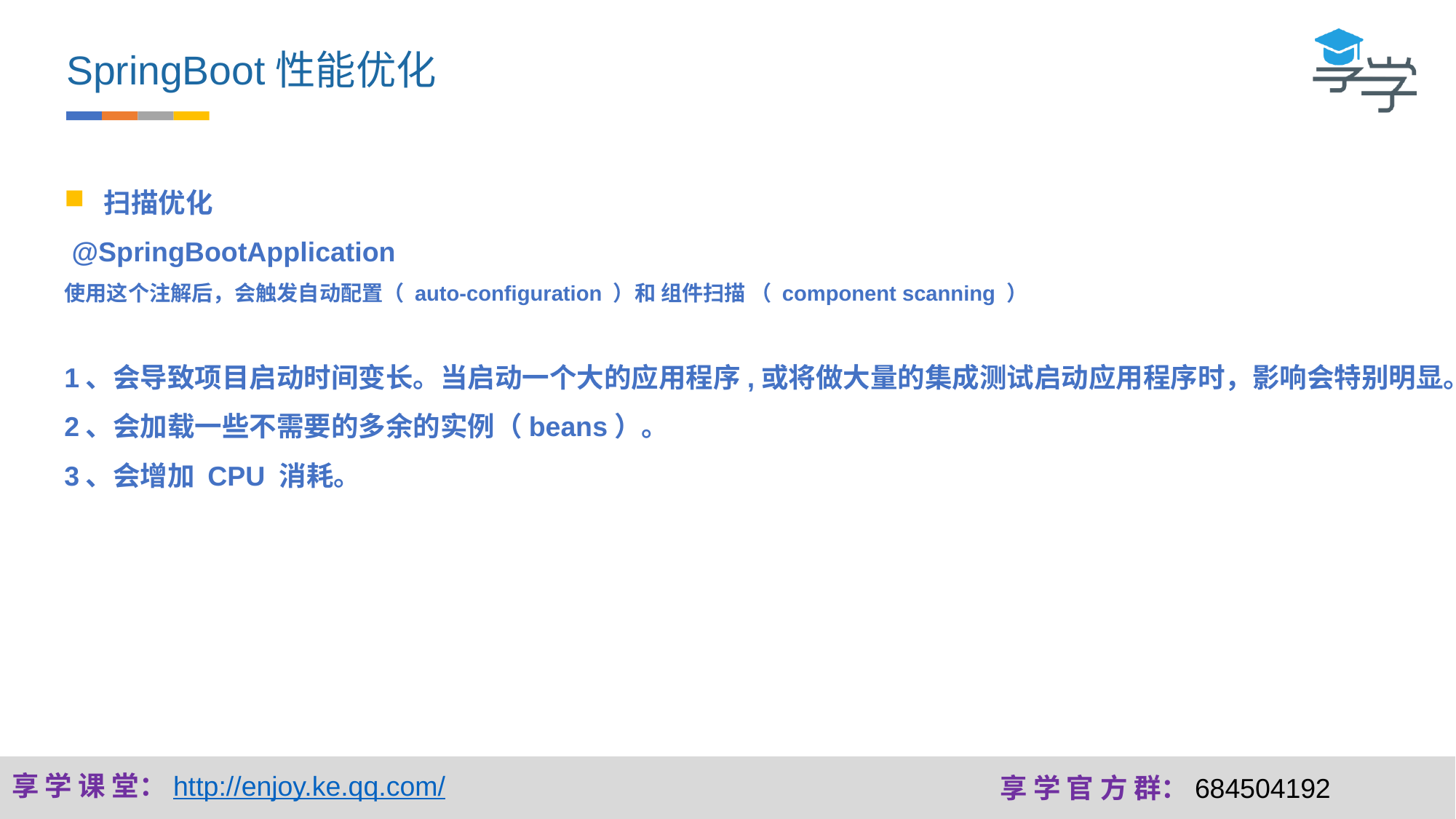

SpringBoot性能优化

  扫描优化
 @SpringBootApplication
使用这个注解后，会触发自动配置（ auto-configuration ）和 组件扫描 （ component scanning ）

1、会导致项目启动时间变长。当启动一个大的应用程序,或将做大量的集成测试启动应用程序时，影响会特别明显。
2、会加载一些不需要的多余的实例（beans）。
3、会增加 CPU 消耗。